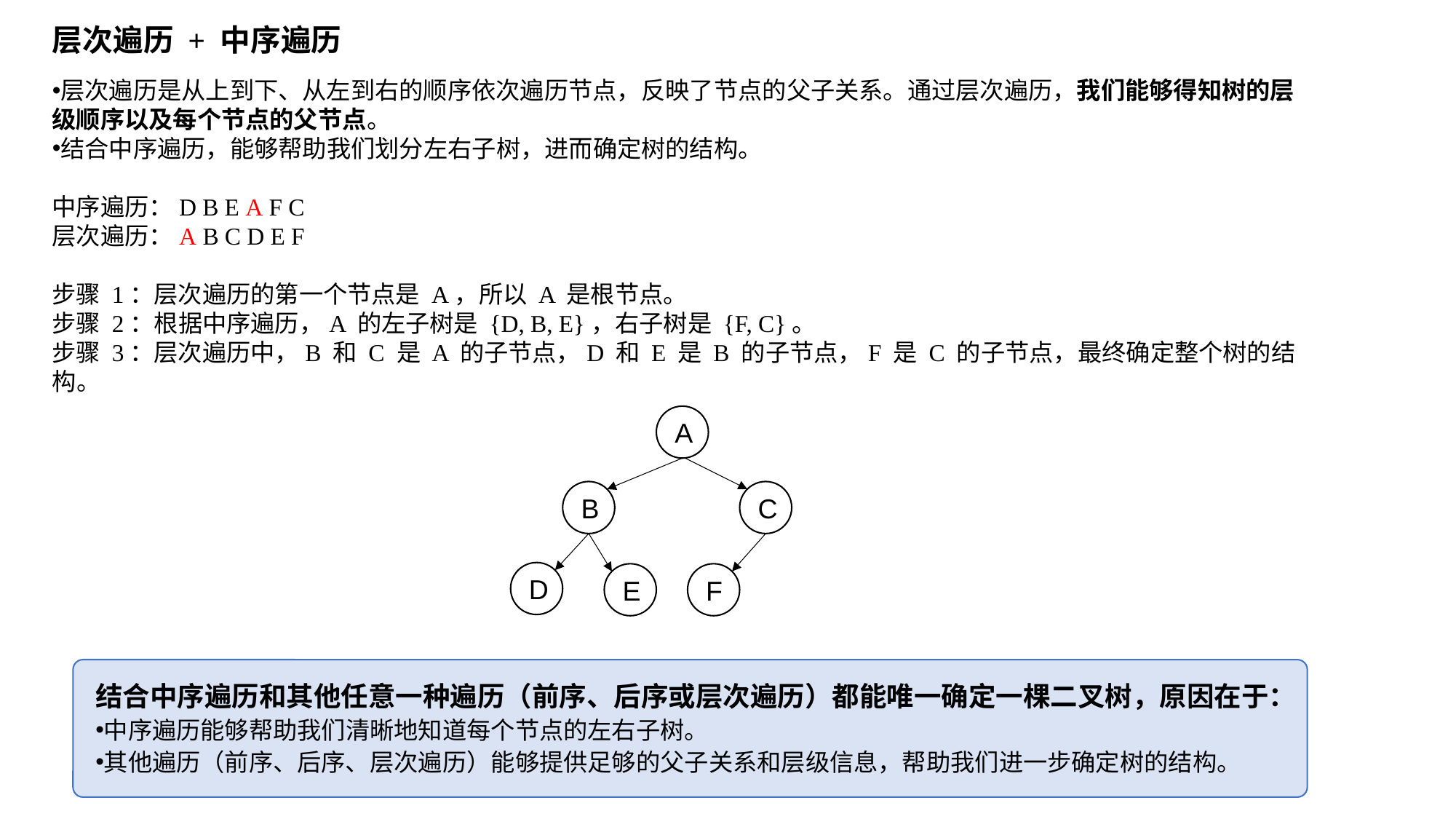

层次遍历 + 中序遍历
层次遍历是从上到下、从左到右的顺序依次遍历节点，反映了节点的父子关系。通过层次遍历，我们能够得知树的层级顺序以及每个节点的父节点。
结合中序遍历，能够帮助我们划分左右子树，进而确定树的结构。

中序遍历：D B E A F C
层次遍历：A B C D E F

步骤 1：层次遍历的第一个节点是 A，所以 A 是根节点。
步骤 2：根据中序遍历，A 的左子树是 {D, B, E}，右子树是 {F, C}。
步骤 3：层次遍历中，B 和 C 是 A 的子节点，D 和 E 是 B 的子节点，F 是 C 的子节点，最终确定整个树的结构。
A
B
C
D
E
F

结合中序遍历和其他任意一种遍历（前序、后序或层次遍历）都能唯一确定一棵二叉树，原因在于：
中序遍历能够帮助我们清晰地知道每个节点的左右子树。
其他遍历（前序、后序、层次遍历）能够提供足够的父子关系和层级信息，帮助我们进一步确定树的结构。